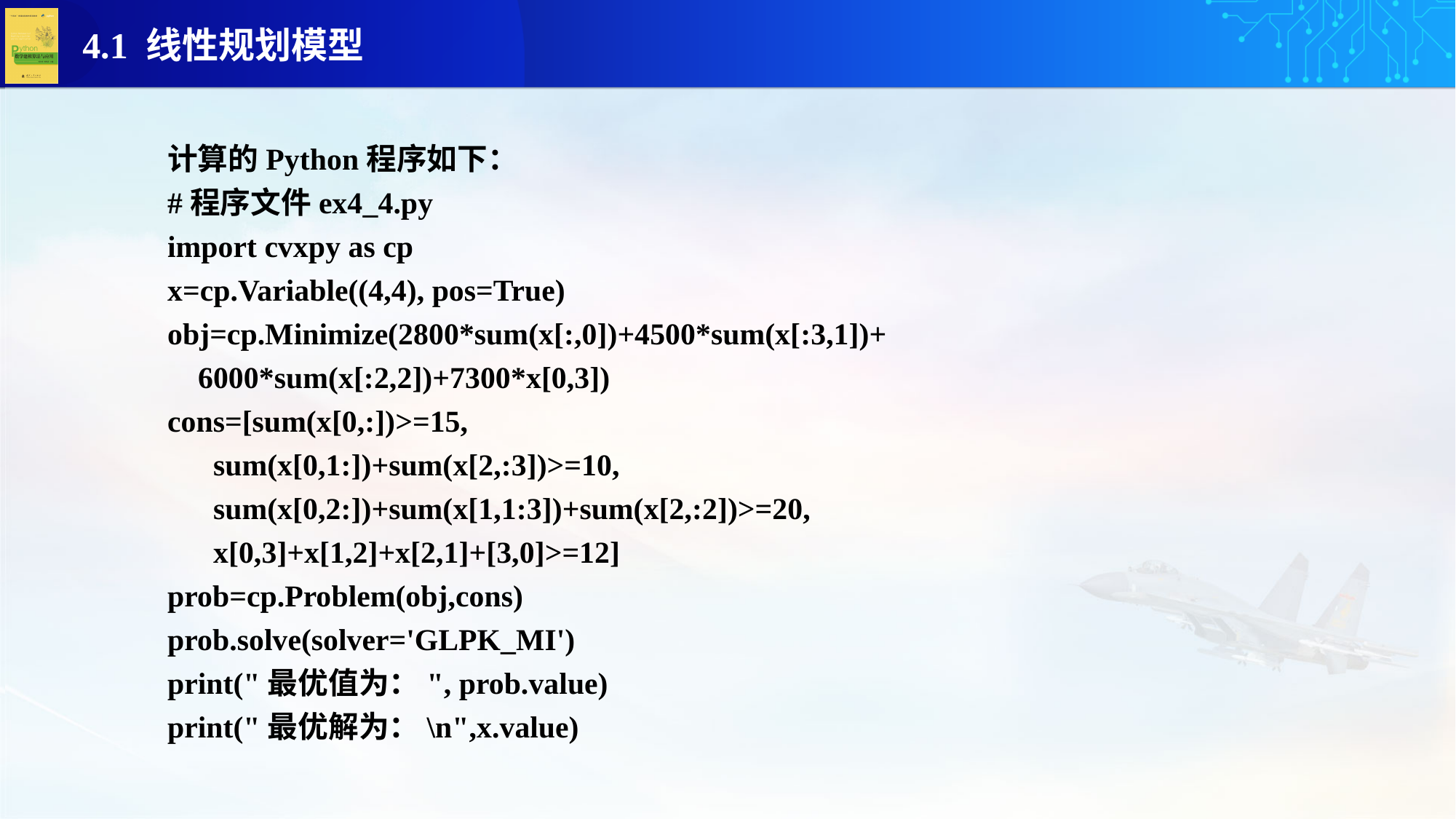

计算的Python程序如下：
#程序文件ex4_4.py
import cvxpy as cp
x=cp.Variable((4,4), pos=True)
obj=cp.Minimize(2800*sum(x[:,0])+4500*sum(x[:3,1])+
    6000*sum(x[:2,2])+7300*x[0,3])
cons=[sum(x[0,:])>=15,
      sum(x[0,1:])+sum(x[2,:3])>=10,
      sum(x[0,2:])+sum(x[1,1:3])+sum(x[2,:2])>=20,
      x[0,3]+x[1,2]+x[2,1]+[3,0]>=12]
prob=cp.Problem(obj,cons)
prob.solve(solver='GLPK_MI')
print("最优值为：", prob.value)
print("最优解为：\n",x.value)